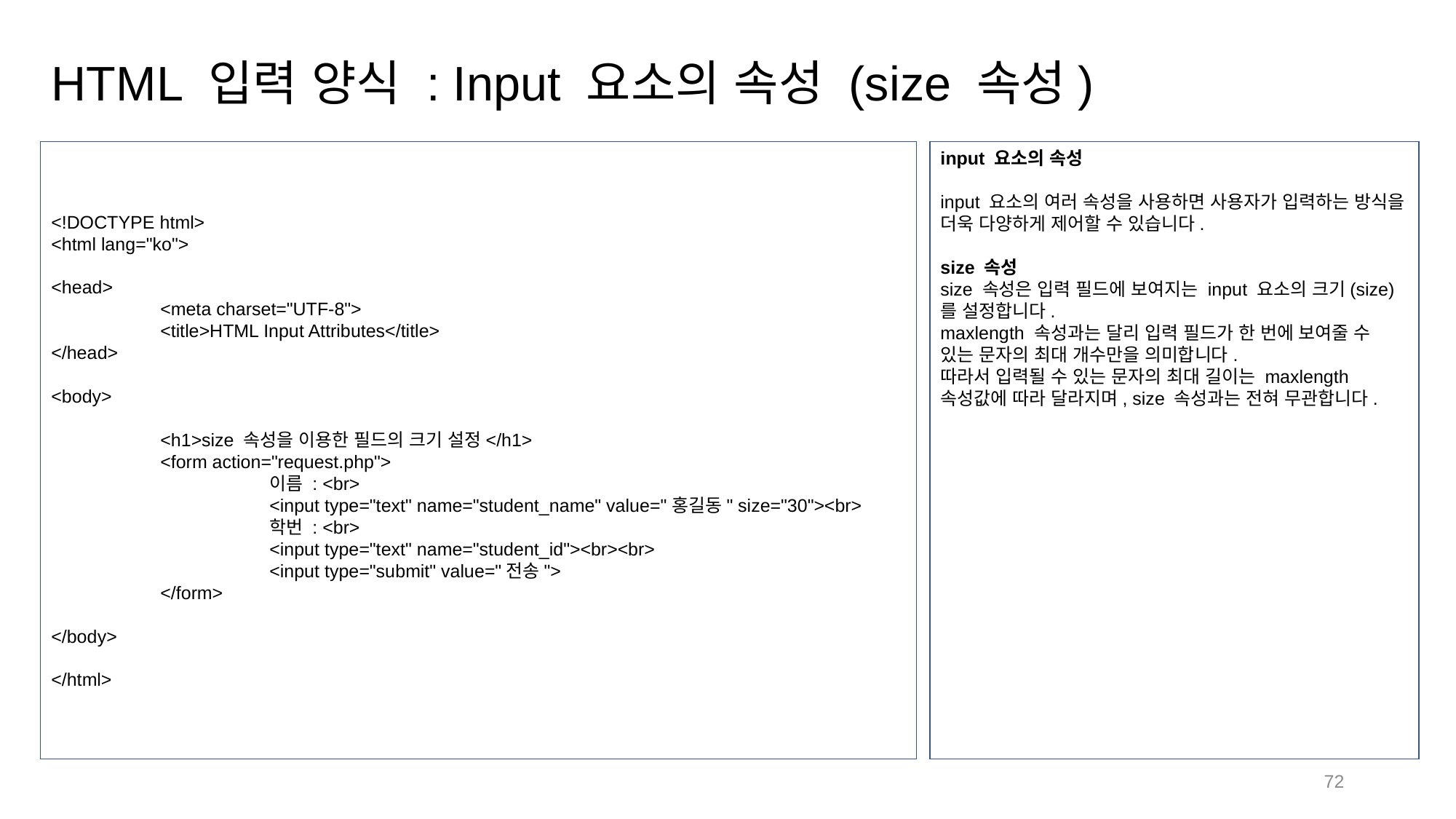

# HTML 입력 양식 : Input 요소의 속성 (size 속성)
<!DOCTYPE html>
<html lang="ko">

<head>
	<meta charset="UTF-8">
	<title>HTML Input Attributes</title>
</head>

<body>

	<h1>size 속성을 이용한 필드의 크기 설정</h1>
	<form action="request.php">
		이름 : <br>
		<input type="text" name="student_name" value="홍길동" size="30"><br>
		학번 : <br>
		<input type="text" name="student_id"><br><br>
		<input type="submit" value="전송">
	</form>

</body>

</html>
input 요소의 속성

input 요소의 여러 속성을 사용하면 사용자가 입력하는 방식을 더욱 다양하게 제어할 수 있습니다.

size 속성
size 속성은 입력 필드에 보여지는 input 요소의 크기(size)를 설정합니다.
maxlength 속성과는 달리 입력 필드가 한 번에 보여줄 수 있는 문자의 최대 개수만을 의미합니다.
따라서 입력될 수 있는 문자의 최대 길이는 maxlength 속성값에 따라 달라지며, size 속성과는 전혀 무관합니다.

72